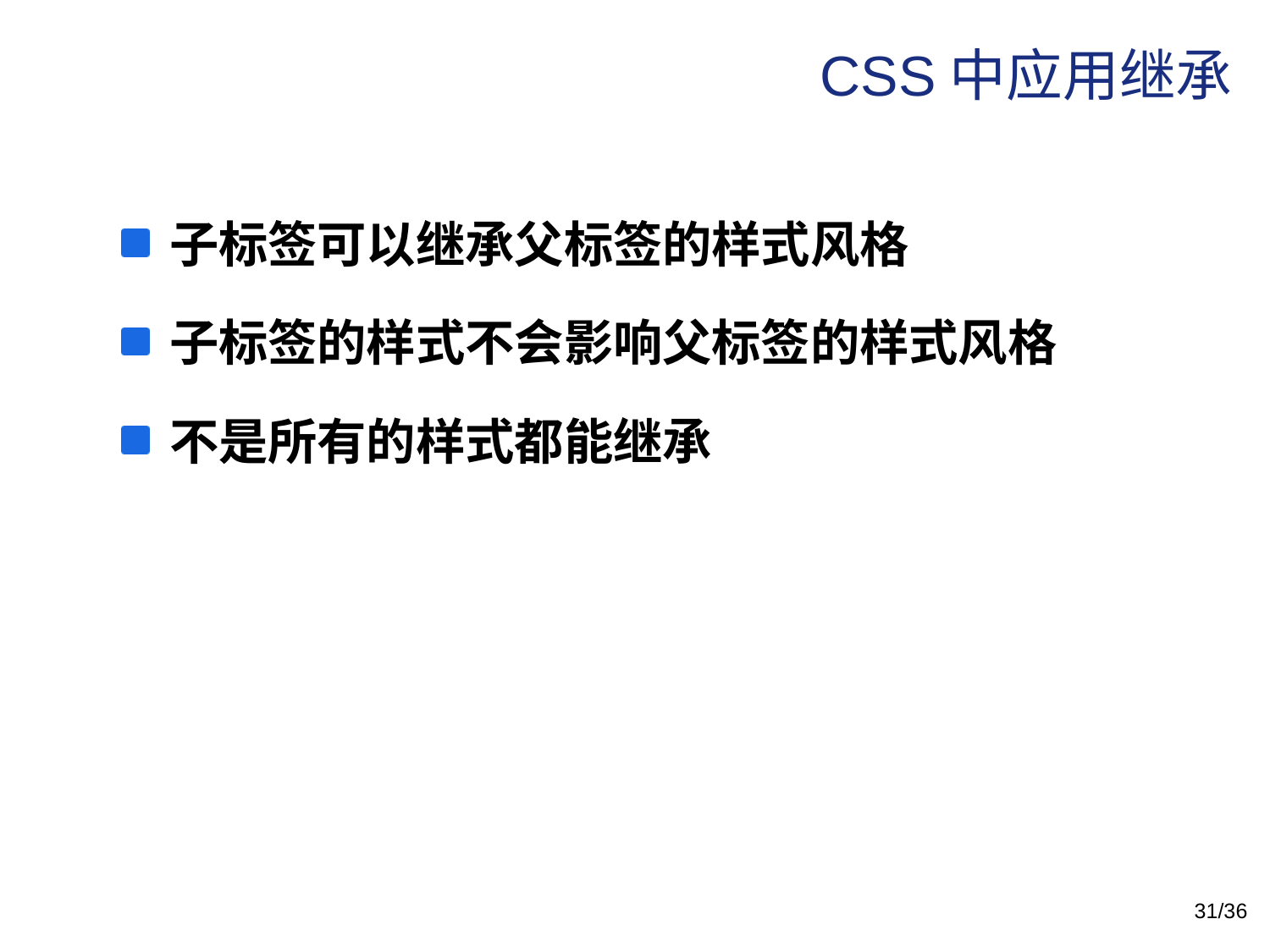

# CSS中应用继承
子标签可以继承父标签的样式风格
子标签的样式不会影响父标签的样式风格
不是所有的样式都能继承
31/36